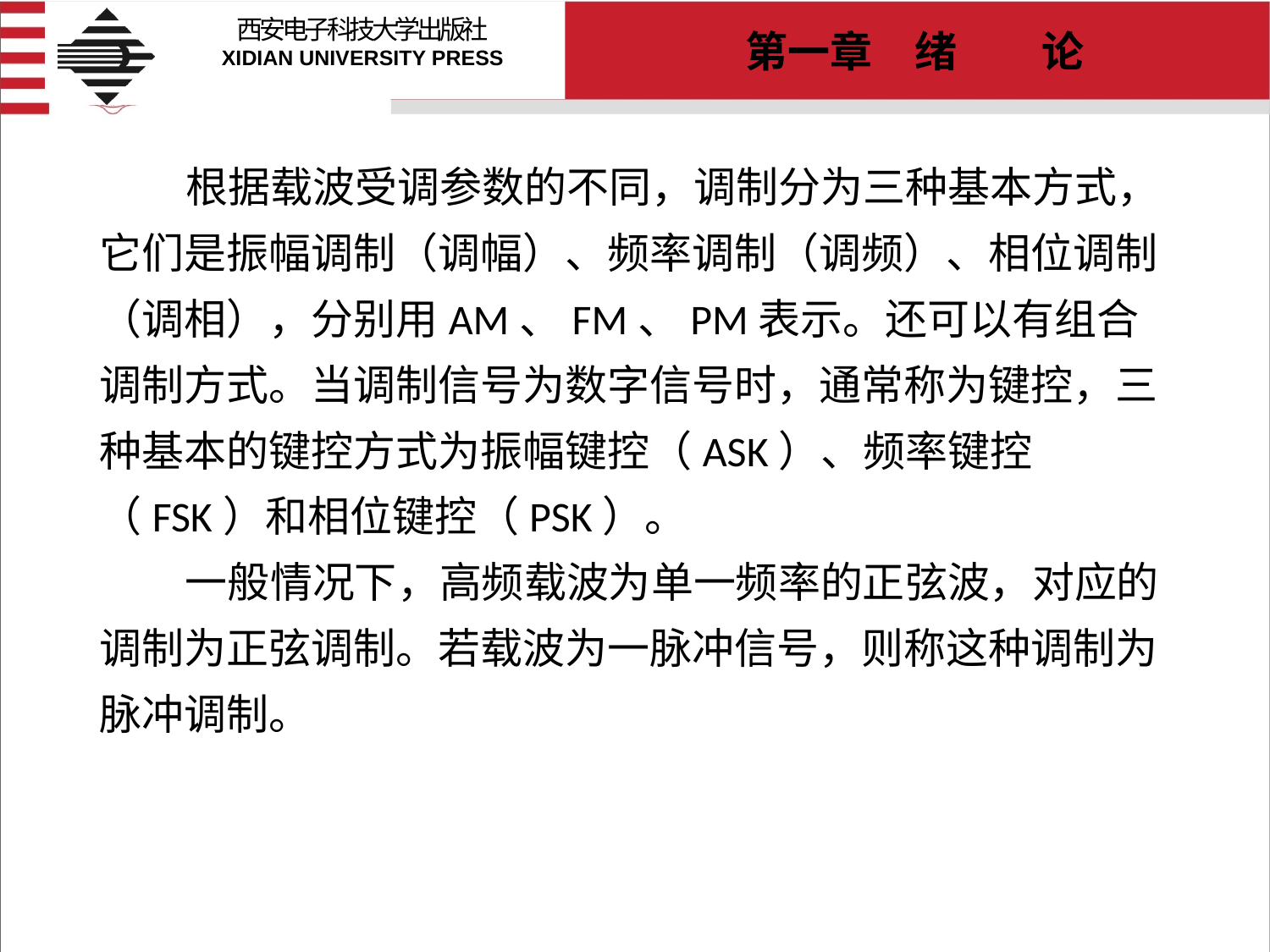

# 根据载波受调参数的不同，调制分为三种基本方式，它们是振幅调制（调幅）、频率调制（调频）、相位调制（调相），分别用AM、FM、PM表示。还可以有组合调制方式。当调制信号为数字信号时，通常称为键控，三种基本的键控方式为振幅键控（ASK）、频率键控（FSK）和相位键控（PSK）。 一般情况下，高频载波为单一频率的正弦波，对应的调制为正弦调制。若载波为一脉冲信号，则称这种调制为脉冲调制。